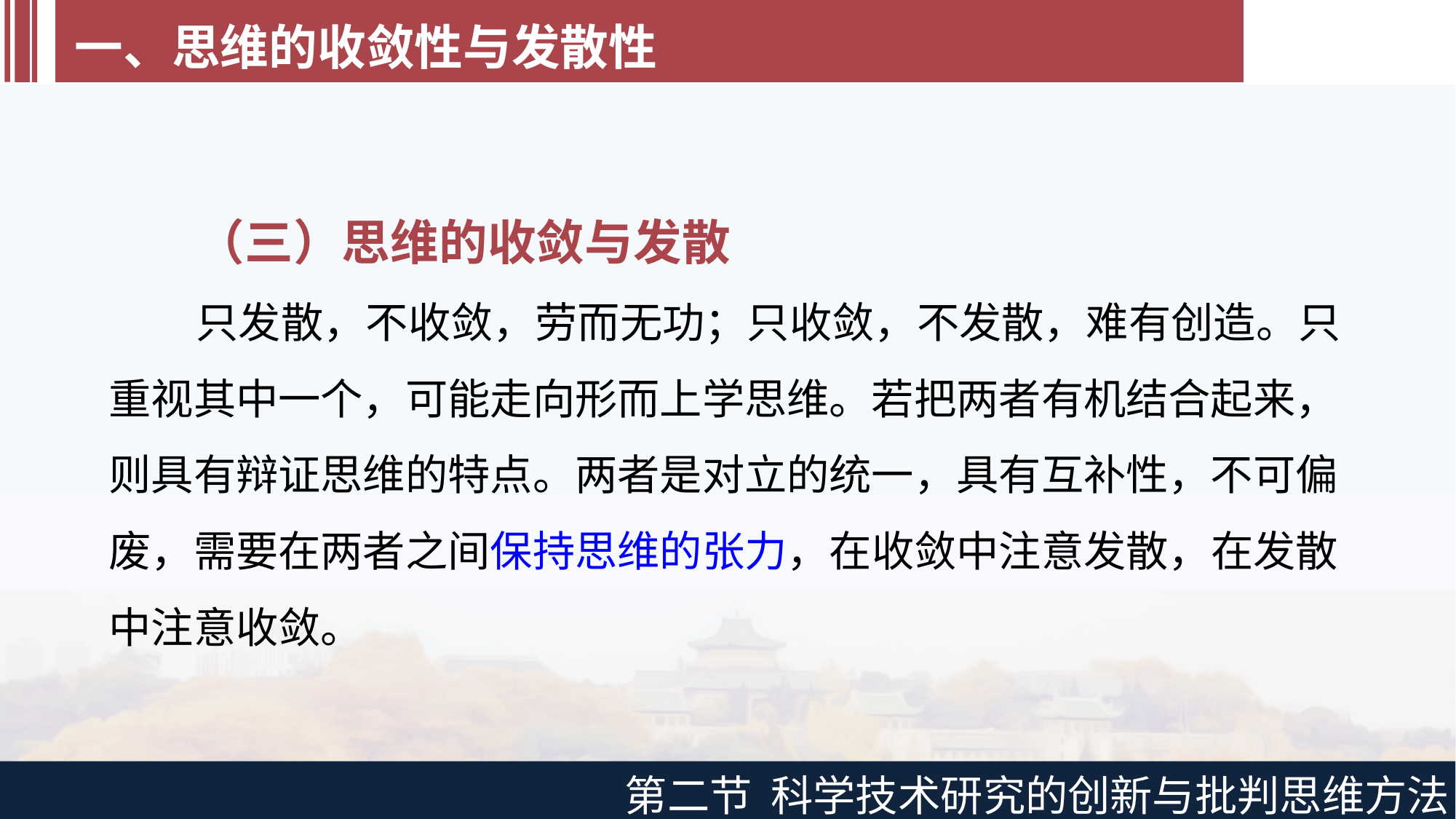

一、思维的收敛性与发散性
（三）思维的收敛与发散
只发散，不收敛，劳而无功；只收敛，不发散，难有创造。只重视其中一个，可能走向形而上学思维。若把两者有机结合起来，则具有辩证思维的特点。两者是对立的统一，具有互补性，不可偏废，需要在两者之间保持思维的张力，在收敛中注意发散，在发散中注意收敛。
第二节  科学技术研究的创新与批判思维方法